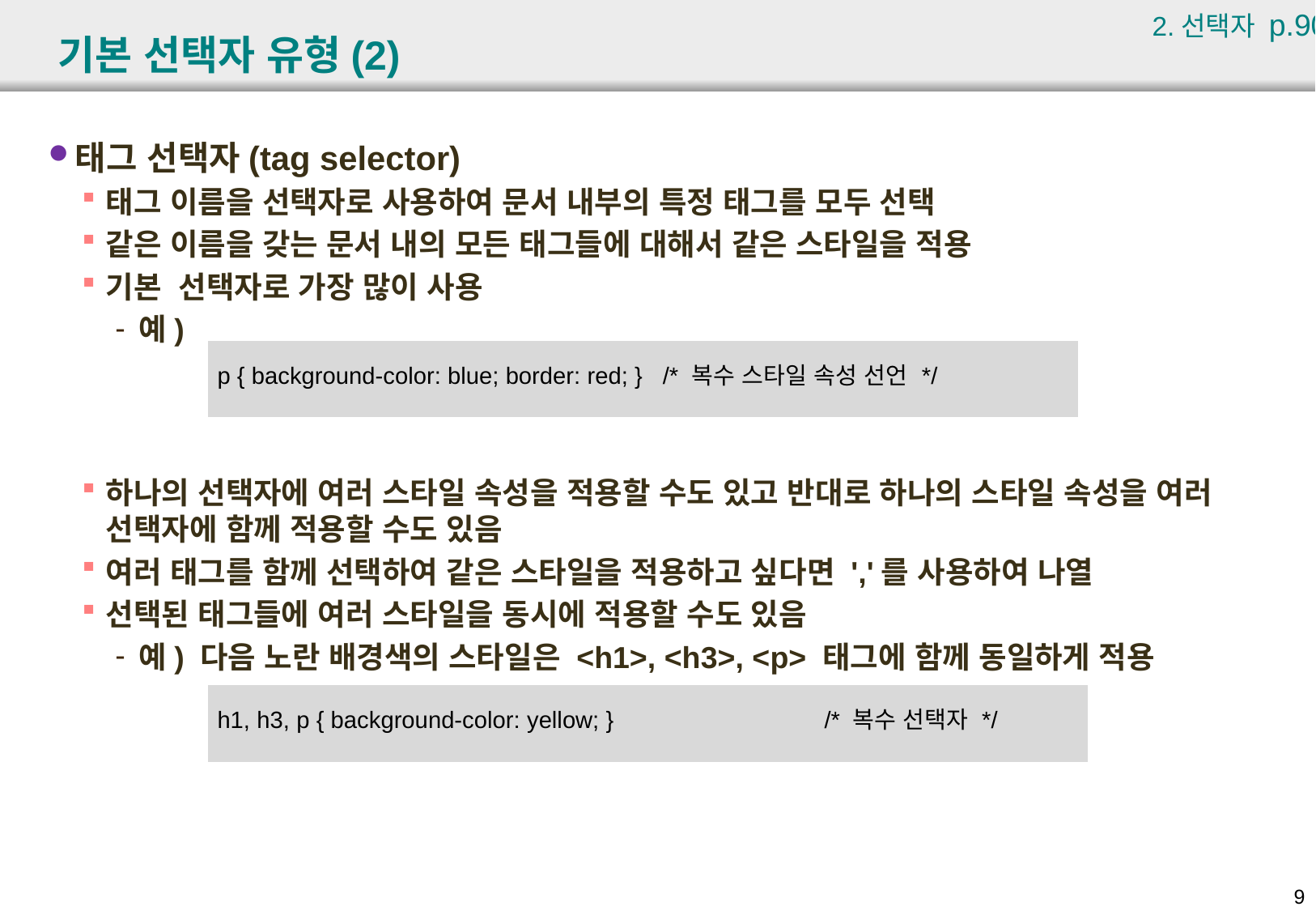

2.선택자 p.90
# 기본 선택자 유형(2)
태그 선택자(tag selector)
태그 이름을 선택자로 사용하여 문서 내부의 특정 태그를 모두 선택
같은 이름을 갖는 문서 내의 모든 태그들에 대해서 같은 스타일을 적용
기본  선택자로 가장 많이 사용
예)

하나의 선택자에 여러 스타일 속성을 적용할 수도 있고 반대로 하나의 스타일 속성을 여러 선택자에 함께 적용할 수도 있음
여러 태그를 함께 선택하여 같은 스타일을 적용하고 싶다면 ','를 사용하여 나열
선택된 태그들에 여러 스타일을 동시에 적용할 수도 있음
예) 다음 노란 배경색의 스타일은 <h1>, <h3>, <p> 태그에 함께 동일하게 적용

| p { background-color: blue; border: red; } /\* 복수 스타일 속성 선언 \*/ |
| --- |
| h1, h3, p { background-color: yellow; } /\* 복수 선택자 \*/ |
| --- |